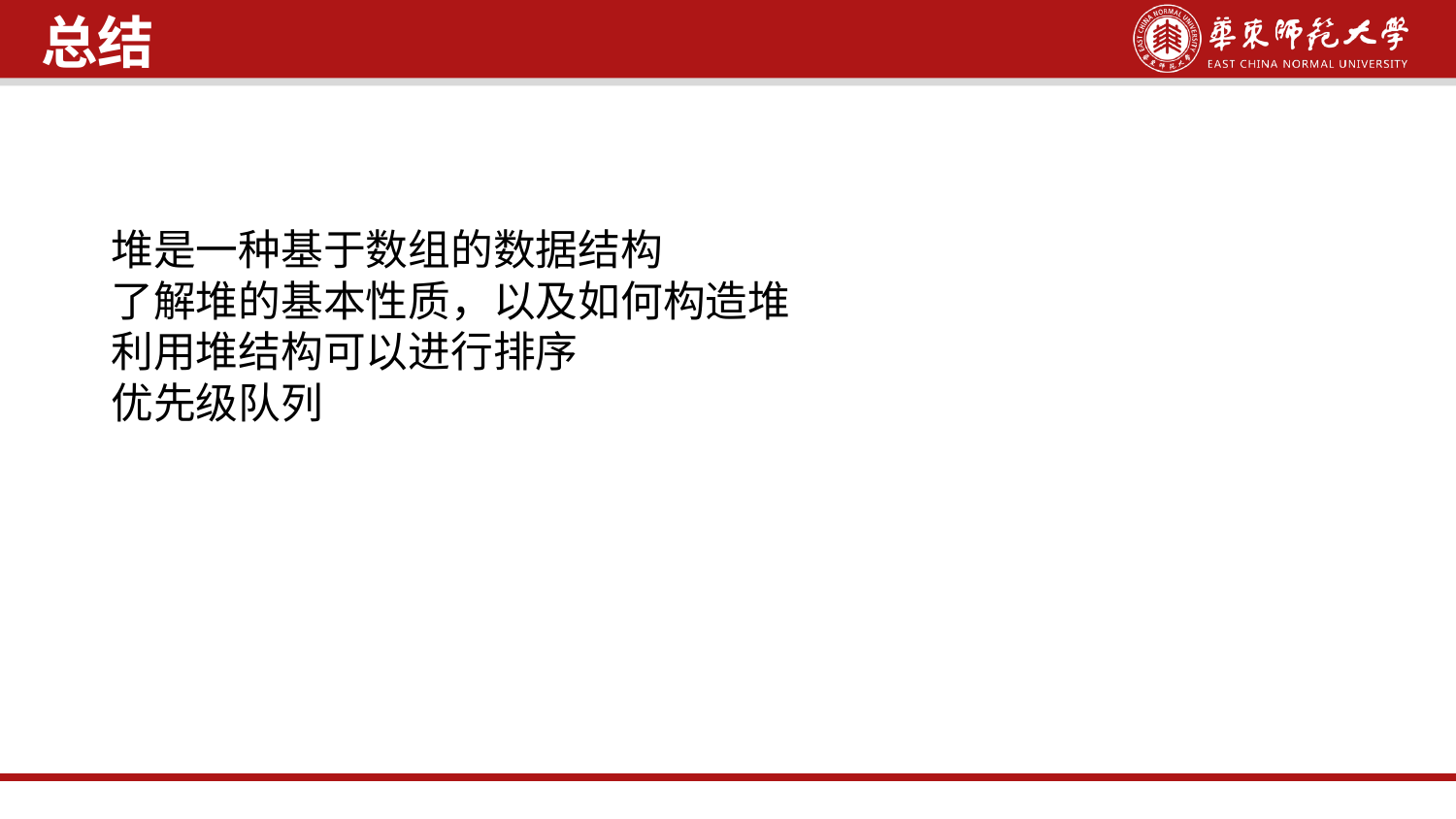

34
堆是一种基于数组的数据结构
了解堆的基本性质，以及如何构造堆
利用堆结构可以进行排序
优先级队列
总结